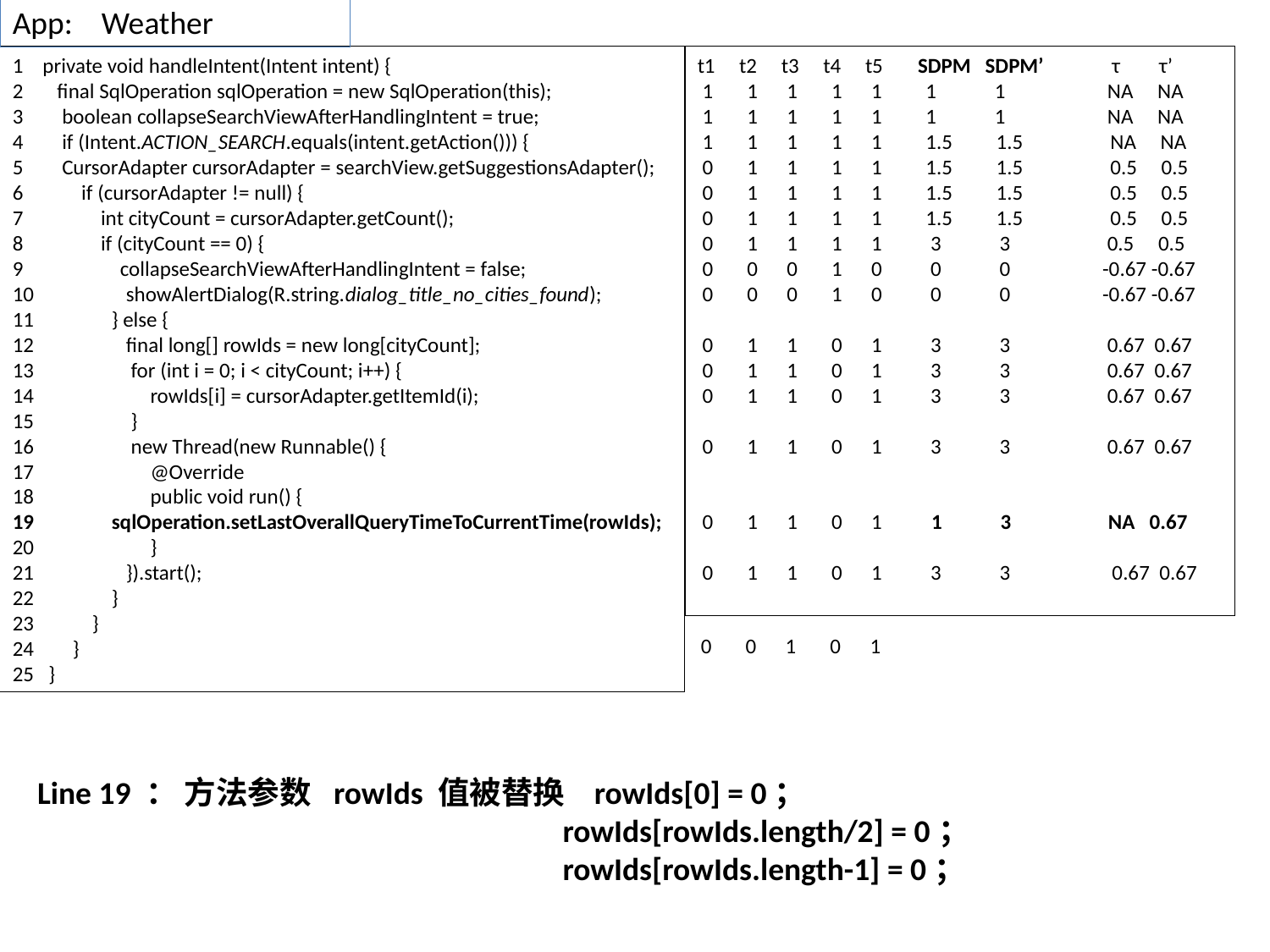

App:    Weather
1    private void handleIntent(Intent intent) {
2       final SqlOperation sqlOperation = new SqlOperation(this);
3        boolean collapseSearchViewAfterHandlingIntent = true;
4        if (Intent.ACTION_SEARCH.equals(intent.getAction())) {
5        CursorAdapter cursorAdapter = searchView.getSuggestionsAdapter();
6            if (cursorAdapter != null) {
7                int cityCount = cursorAdapter.getCount();
8                if (cityCount == 0) {
9                    collapseSearchViewAfterHandlingIntent = false;
10                   showAlertDialog(R.string.dialog_title_no_cities_found);
11                } else {
12                   final long[] rowIds = new long[cityCount];
13                    for (int i = 0; i < cityCount; i++) {
14                        rowIds[i] = cursorAdapter.getItemId(i);
15                    }
16                    new Thread(new Runnable() {
17                        @Override
18                        public void run() {
19                sqlOperation.setLastOverallQueryTimeToCurrentTime(rowIds);
20                        }
21                   }).start();
22                }
23            }
24        }
25   }
t1     t2     t3     t4     t5       SDPM   SDPM’              τ        τ’
 1       1      1       1      1         1            1                     NA     NA
 1       1      1       1      1         1            1                     NA     NA
 1       1      1       1      1         1.5         1.5                  NA     NA
 0       1      1       1      1         1.5         1.5                  0.5     0.5
 0       1      1       1      1         1.5         1.5                  0.5     0.5
 0       1      1       1      1         1.5         1.5                  0.5     0.5
 0       1      1       1      1          3            3                    0.5     0.5
 0       0      0       1      0          0            0                   -0.67 -0.67
 0       0      0       1      0          0            0                   -0.67 -0.67

 0       1      1       0      1          3            3                    0.67  0.67
 0       1      1       0      1          3            3                    0.67  0.67
 0       1      1       0      1          3            3                    0.67  0.67

 0       1      1       0      1          3            3                    0.67  0.67

 0       1      1       0      1          1            3                    NA   0.67

 0       1      1       0      1          3            3                     0.67  0.67

0       0      1       0      1
Line 19 ： 方法参数  rowIds 值被替换   rowIds[0] = 0；
                                                                         rowIds[rowIds.length/2] = 0；
                                                                         rowIds[rowIds.length-1] = 0；